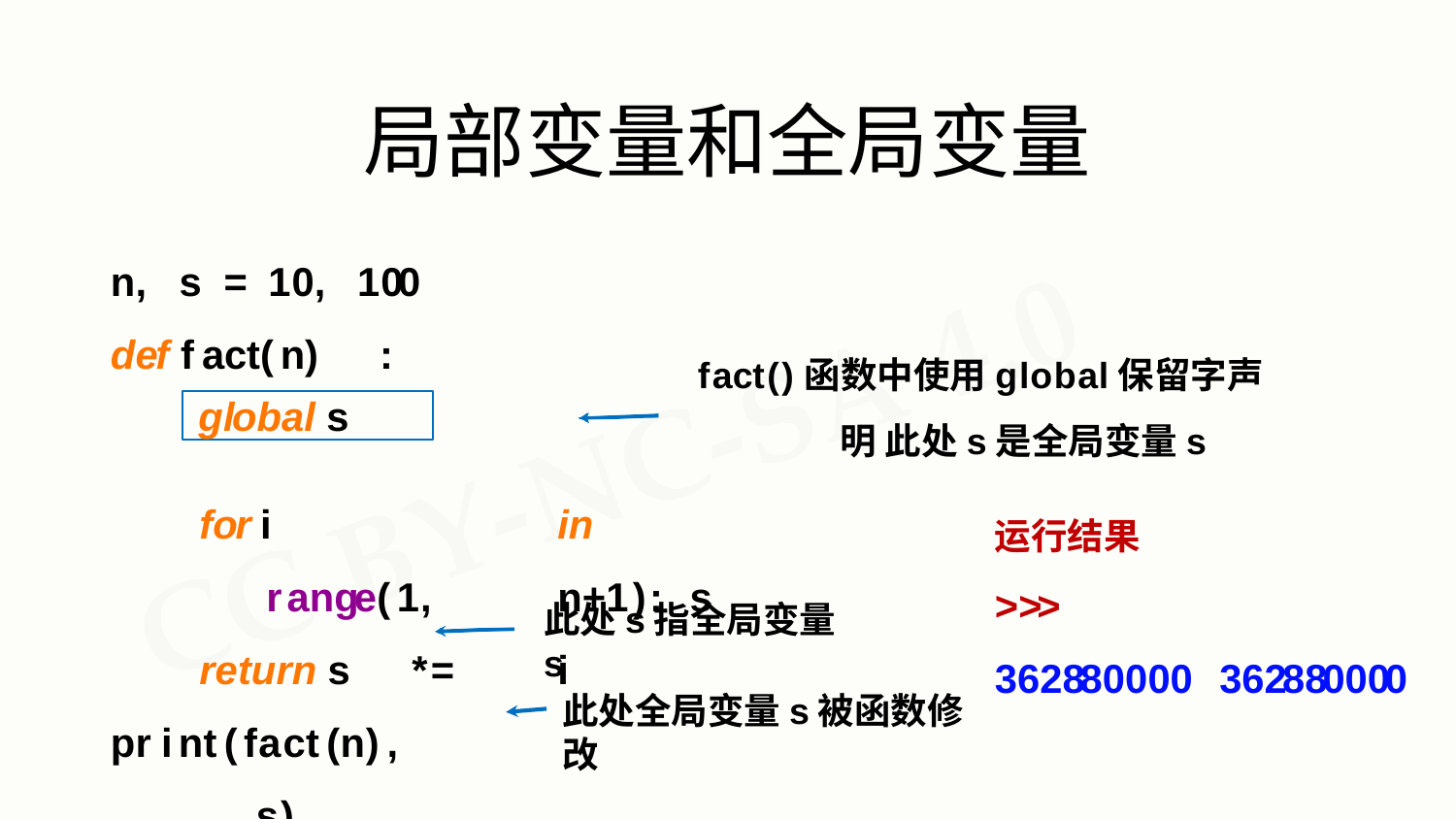

# 局部变量和全局变量
n,	s	=	10,	100
def fact(n)	:

fact()函数中使用global保留字声明 此处s是全局变量s
global s
for i		in range(1,	n+1): s	*=	i

运行结果
>>>
362880000	362880000
此处s指全局变量s
return s print(fact(n),	s)
此处全局变量s被函数修改